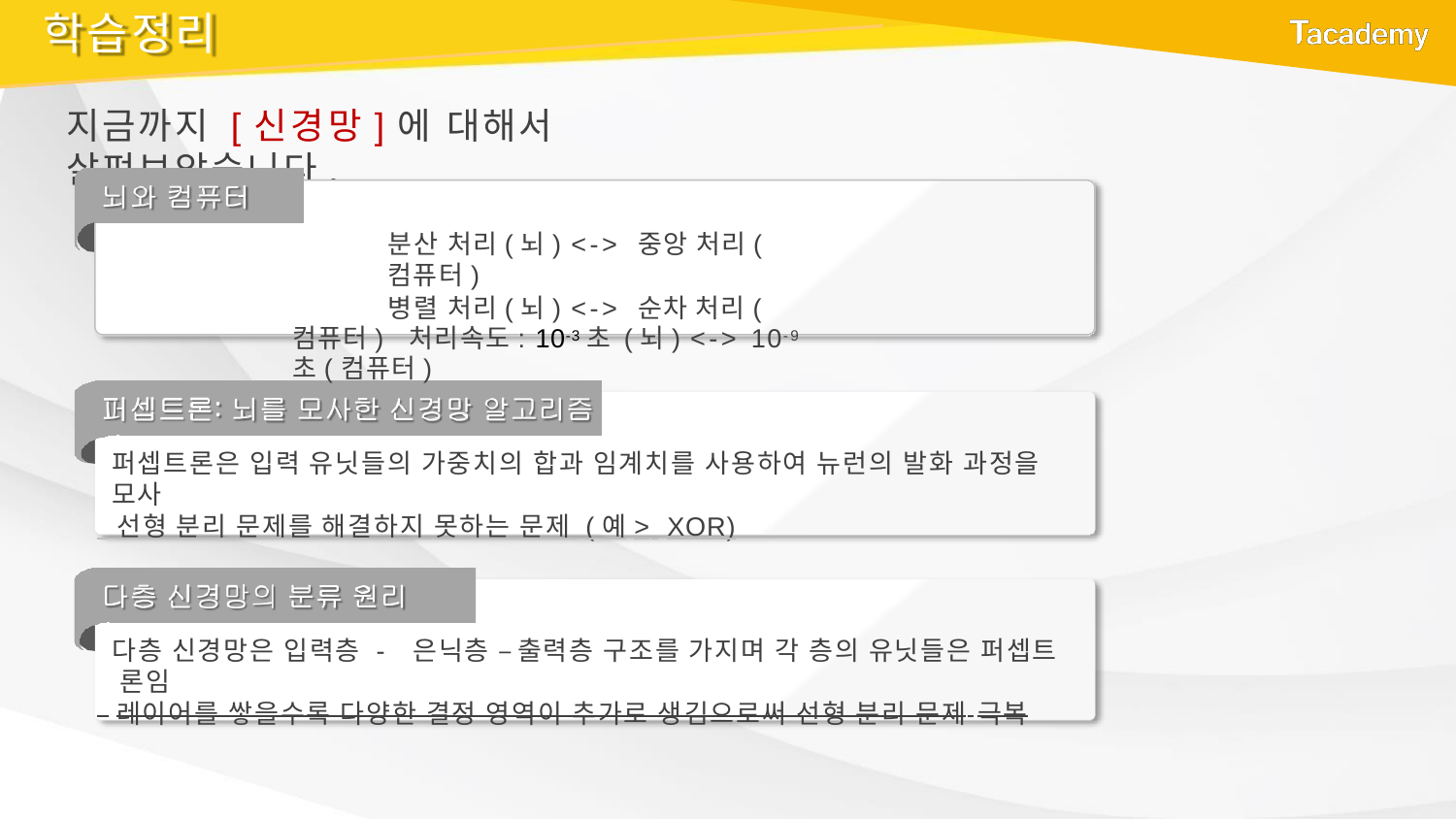

# 학습정리
지금까지 [신경망]에 대해서 살펴보았습니다.

분산 처리(뇌) <-> 중앙 처리(컴퓨터)
병렬 처리(뇌) <-> 순차 처리(컴퓨터)  처리속도: 10-3초 (뇌) <-> 10-9초(컴퓨터)

퍼셉트론은 입력 유닛들의 가중치의 합과 임계치를 사용하여 뉴런의 발화 과정을  모사
  선형 분리 문제를 해결하지 못하는 문제 (예> XOR)

다층 신경망은 입력층 - 은닉층 – 출력층 구조를 가지며 각 층의 유닛들은 퍼셉트  론임
  레이어를 쌓을수록 다양한 결정 영역이 추가로 생김으로써 선형 분리 문제 극복